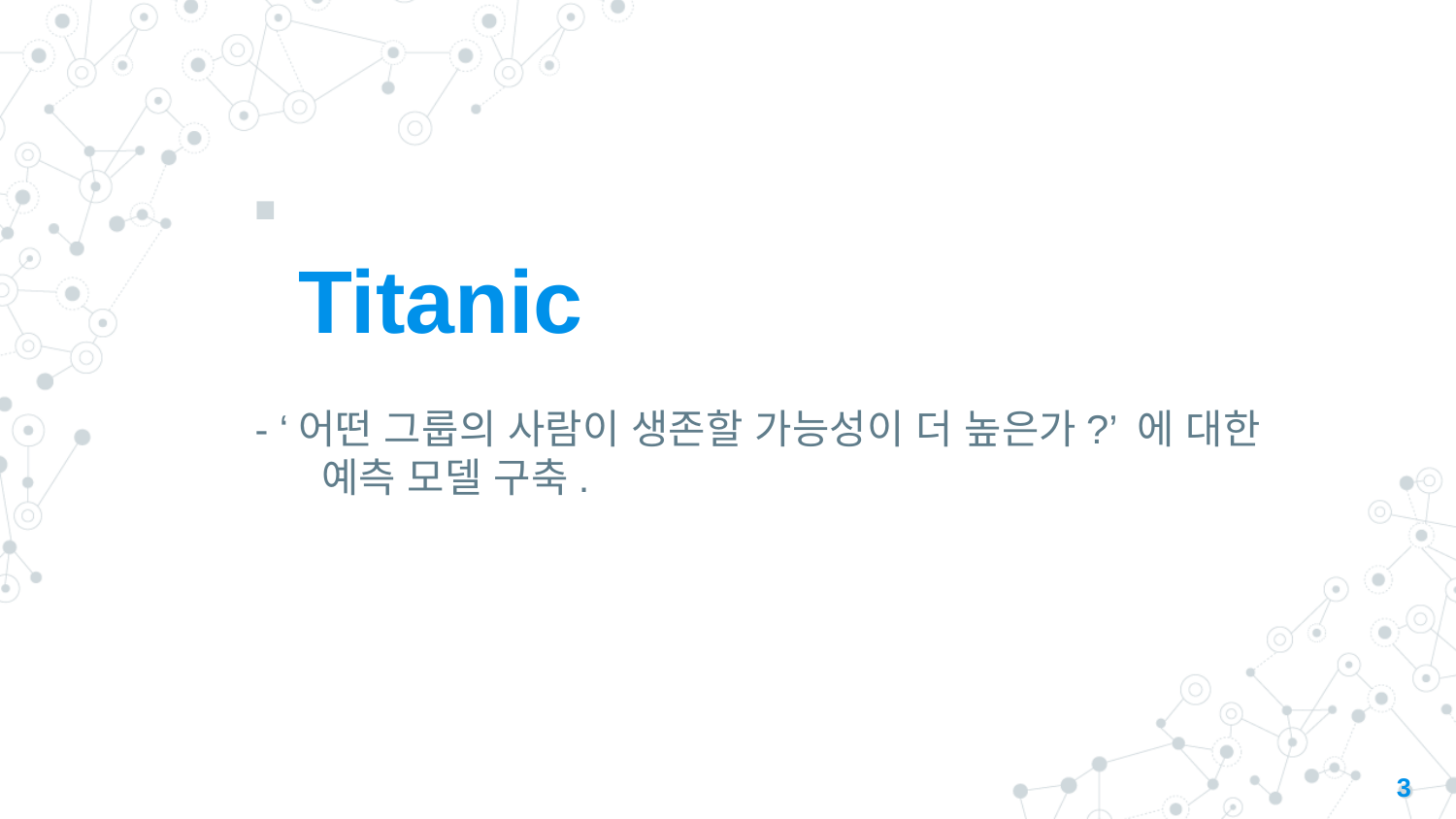

# .
  Titanic
- ‘어떤 그룹의 사람이 생존할 가능성이 더 높은가?’ 에 대한 예측 모델 구축.

3